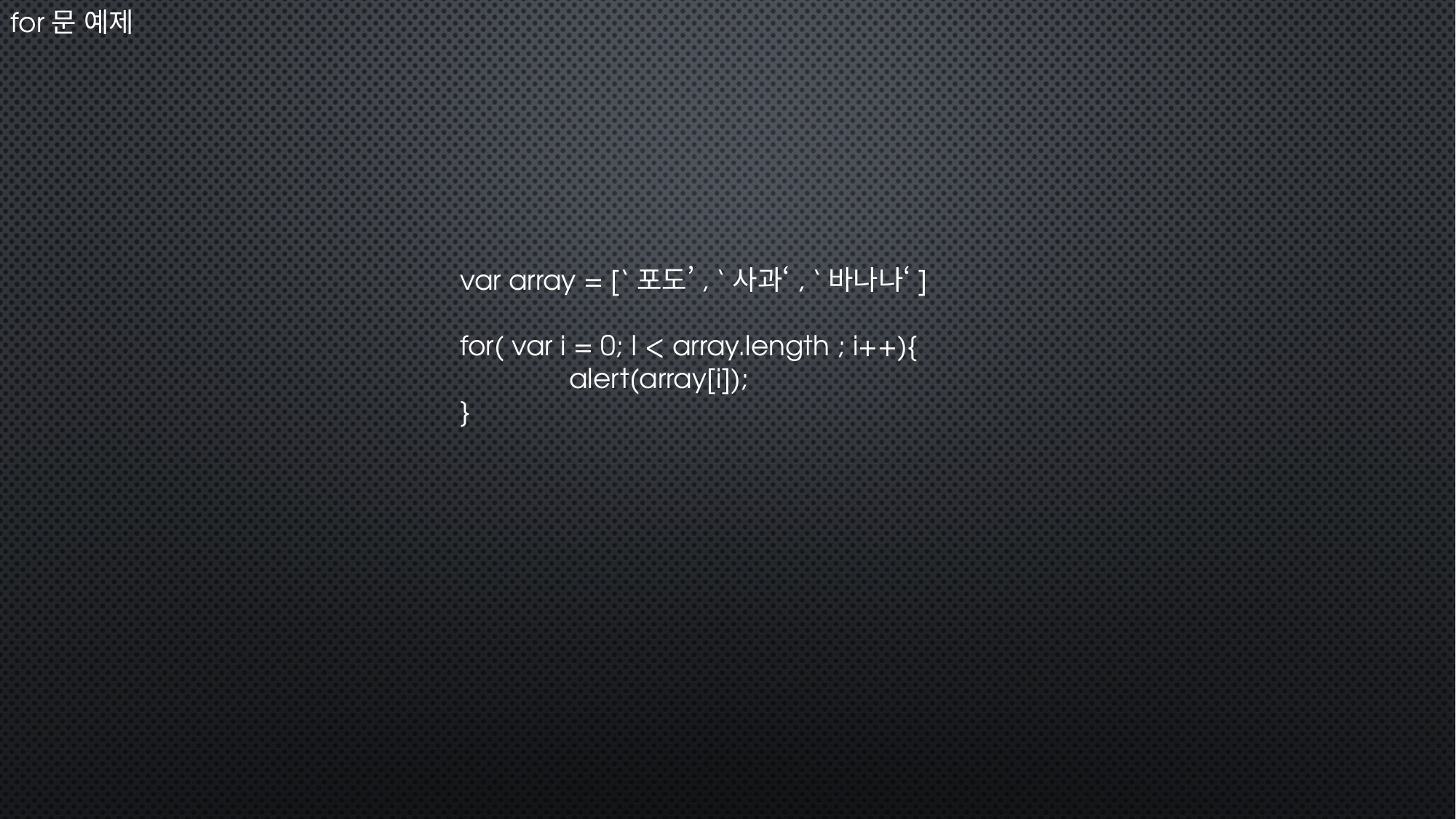

for문 예제
var array = [‘포도’, ‘사과‘, ‘바나나‘]

for( var i = 0; I < array.length ; i++){
	alert(array[i]);
}